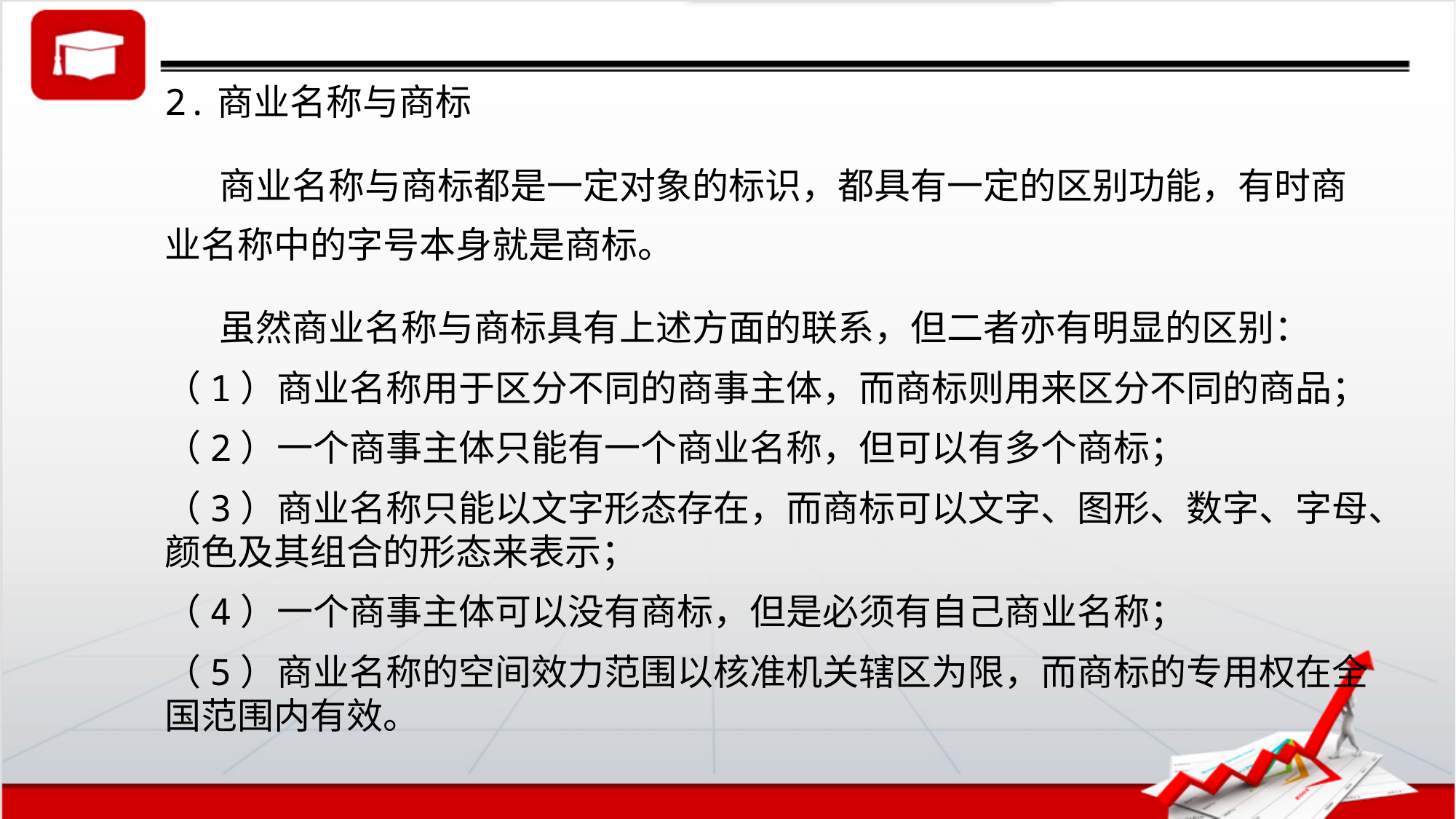

2.商业名称与商标
商业名称与商标都是一定对象的标识，都具有一定的区别功能，有时商业名称中的字号本身就是商标。
虽然商业名称与商标具有上述方面的联系，但二者亦有明显的区别：
（1）商业名称用于区分不同的商事主体，而商标则用来区分不同的商品；
（2）一个商事主体只能有一个商业名称，但可以有多个商标；
（3）商业名称只能以文字形态存在，而商标可以文字、图形、数字、字母、颜色及其组合的形态来表示；
（4）一个商事主体可以没有商标，但是必须有自己商业名称；
（5）商业名称的空间效力范围以核准机关辖区为限，而商标的专用权在全国范围内有效。